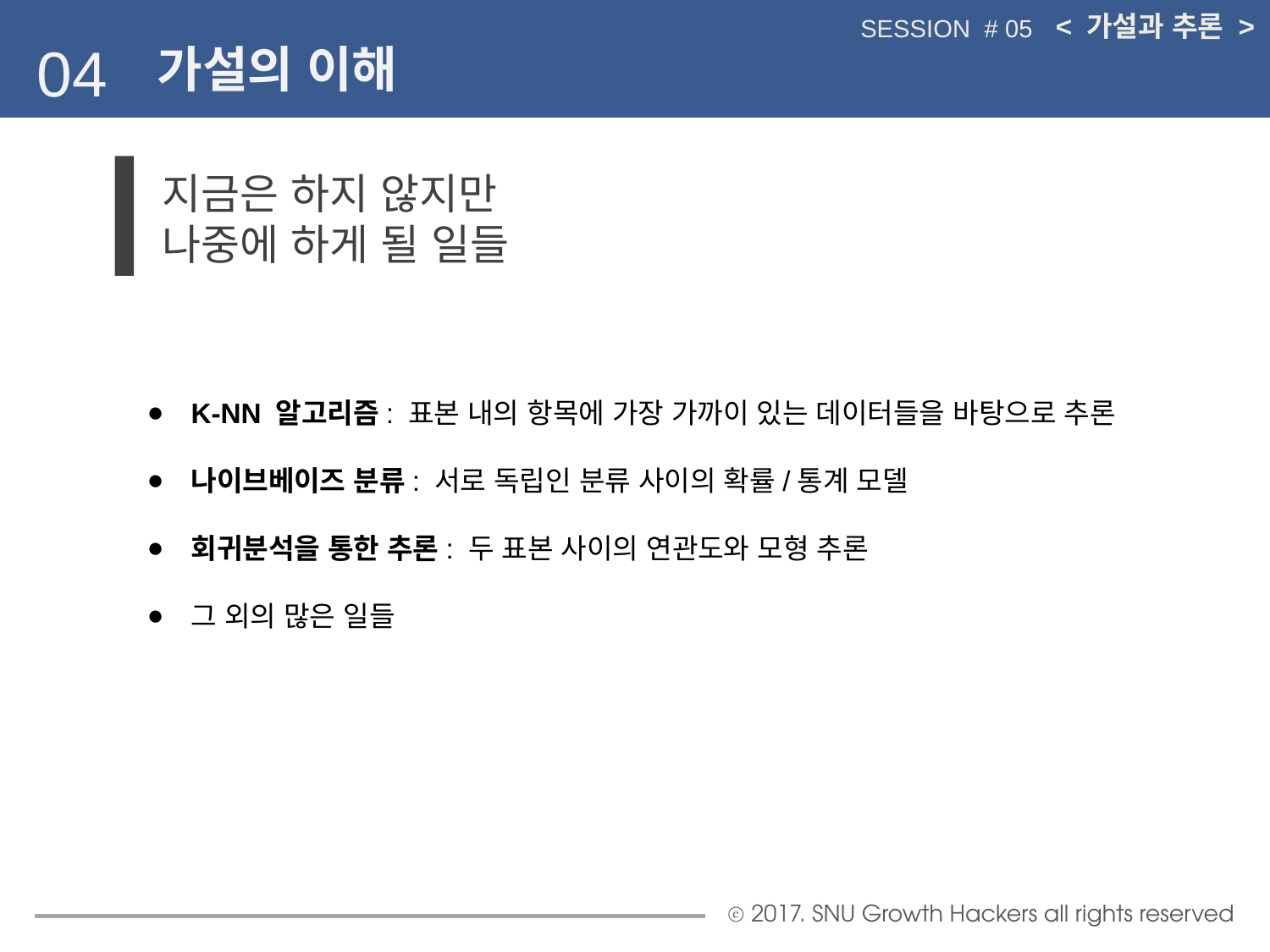

< 가설과 추론 >
SESSION  # 05
04
가설의 이해

지금은 하지 않지만
나중에 하게 될 일들
K-NN 알고리즘: 표본 내의 항목에 가장 가까이 있는 데이터들을 바탕으로 추론

나이브베이즈 분류: 서로 독립인 분류 사이의 확률/통계 모델

회귀분석을 통한 추론: 두 표본 사이의 연관도와 모형 추론

그 외의 많은 일들
ⓒ 2017. SNU Growth Hackers all rights reserved